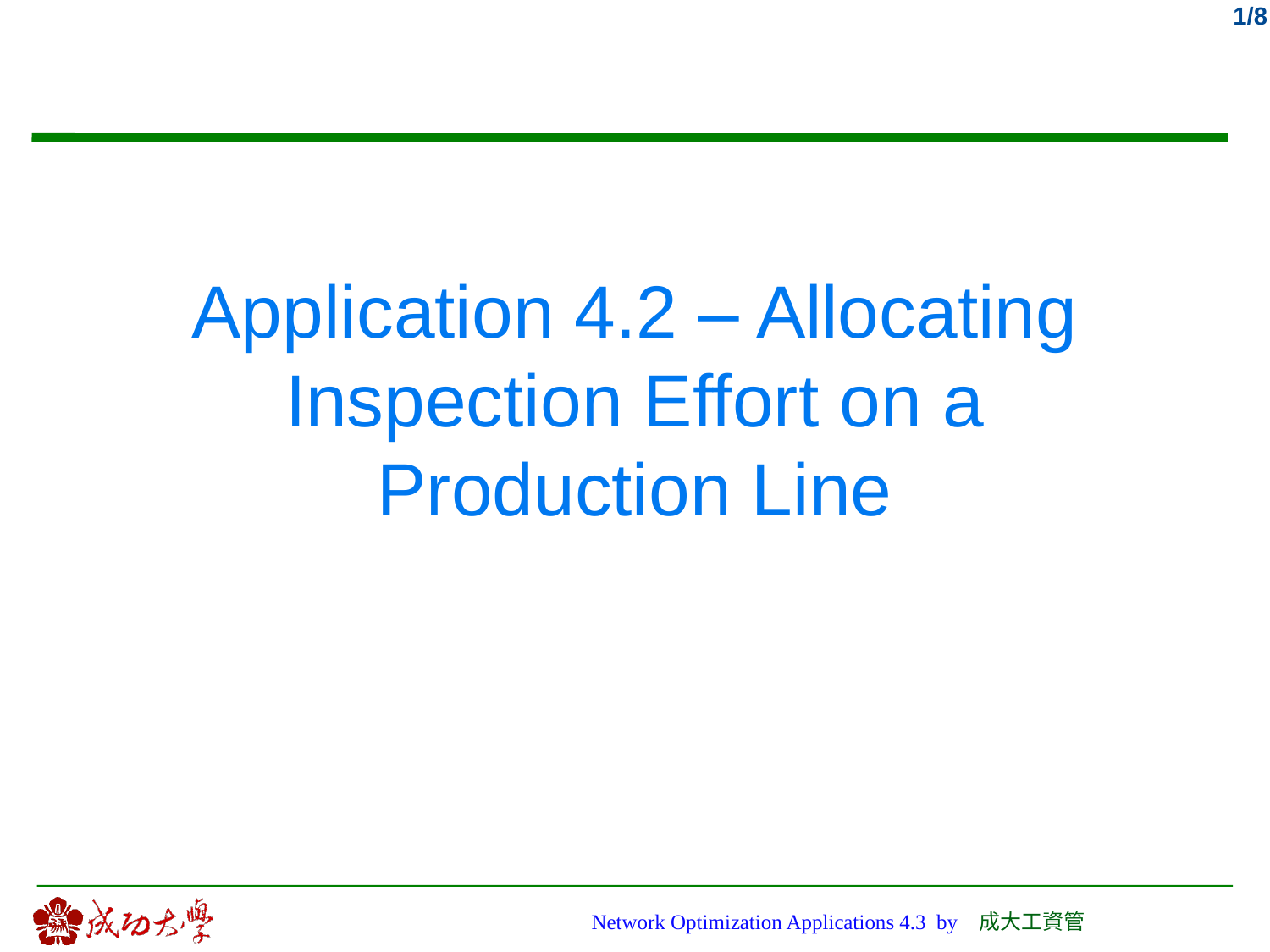

# Application 4.2 – Allocating Inspection Effort on a Production Line

Network Optimization Applications 4.3  by   成大工資管